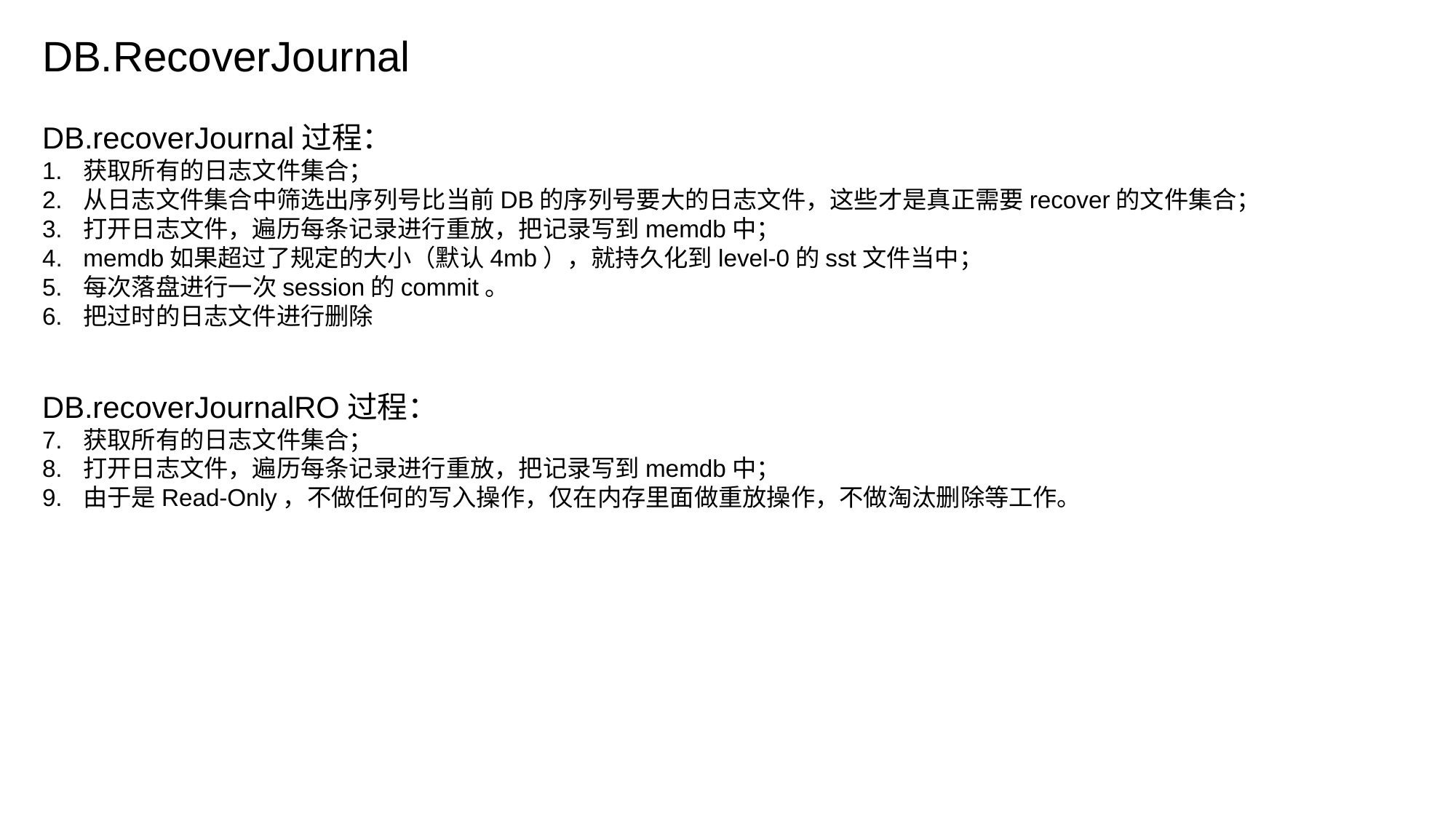

DB.RecoverJournal
DB.recoverJournal过程：
获取所有的日志文件集合；
从日志文件集合中筛选出序列号比当前DB的序列号要大的日志文件，这些才是真正需要recover的文件集合；
打开日志文件，遍历每条记录进行重放，把记录写到memdb中；
memdb如果超过了规定的大小（默认4mb），就持久化到level-0的sst文件当中；
每次落盘进行一次session的commit。
把过时的日志文件进行删除

DB.recoverJournalRO过程：
获取所有的日志文件集合；
打开日志文件，遍历每条记录进行重放，把记录写到memdb中；
由于是Read-Only，不做任何的写入操作，仅在内存里面做重放操作，不做淘汰删除等工作。